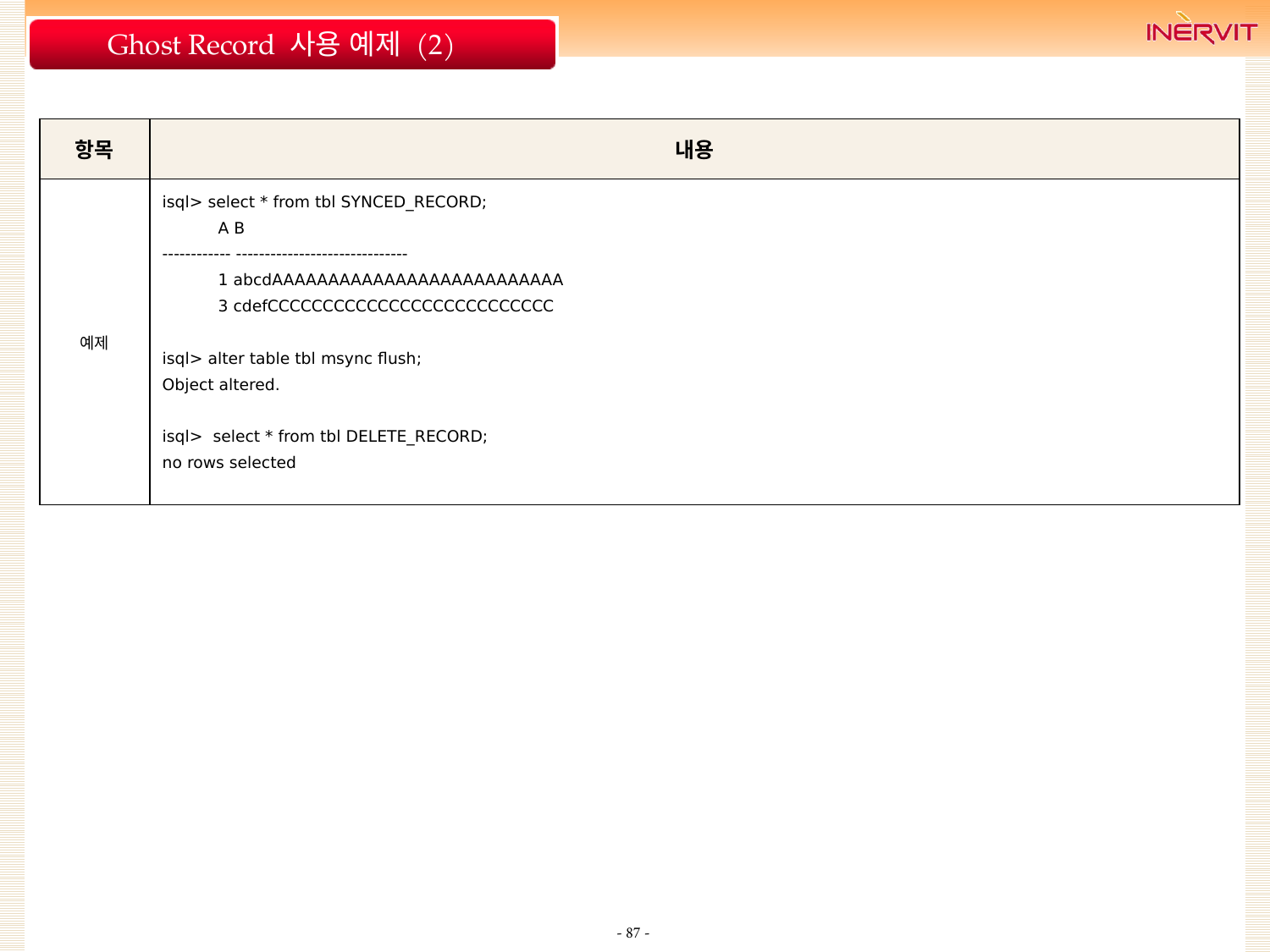

# Ghost Record 사용 예제 (2)
| 항목 | 내용 |
| --- | --- |
| 예제 | isql> select \* from tbl SYNCED\_RECORD; A B ------------ ------------------------------ 1 abcdAAAAAAAAAAAAAAAAAAAAAAAAAA 3 cdefCCCCCCCCCCCCCCCCCCCCCCCCCC isql> alter table tbl msync flush; Object altered. isql> select \* from tbl DELETE\_RECORD; no rows selected |
- 87 -